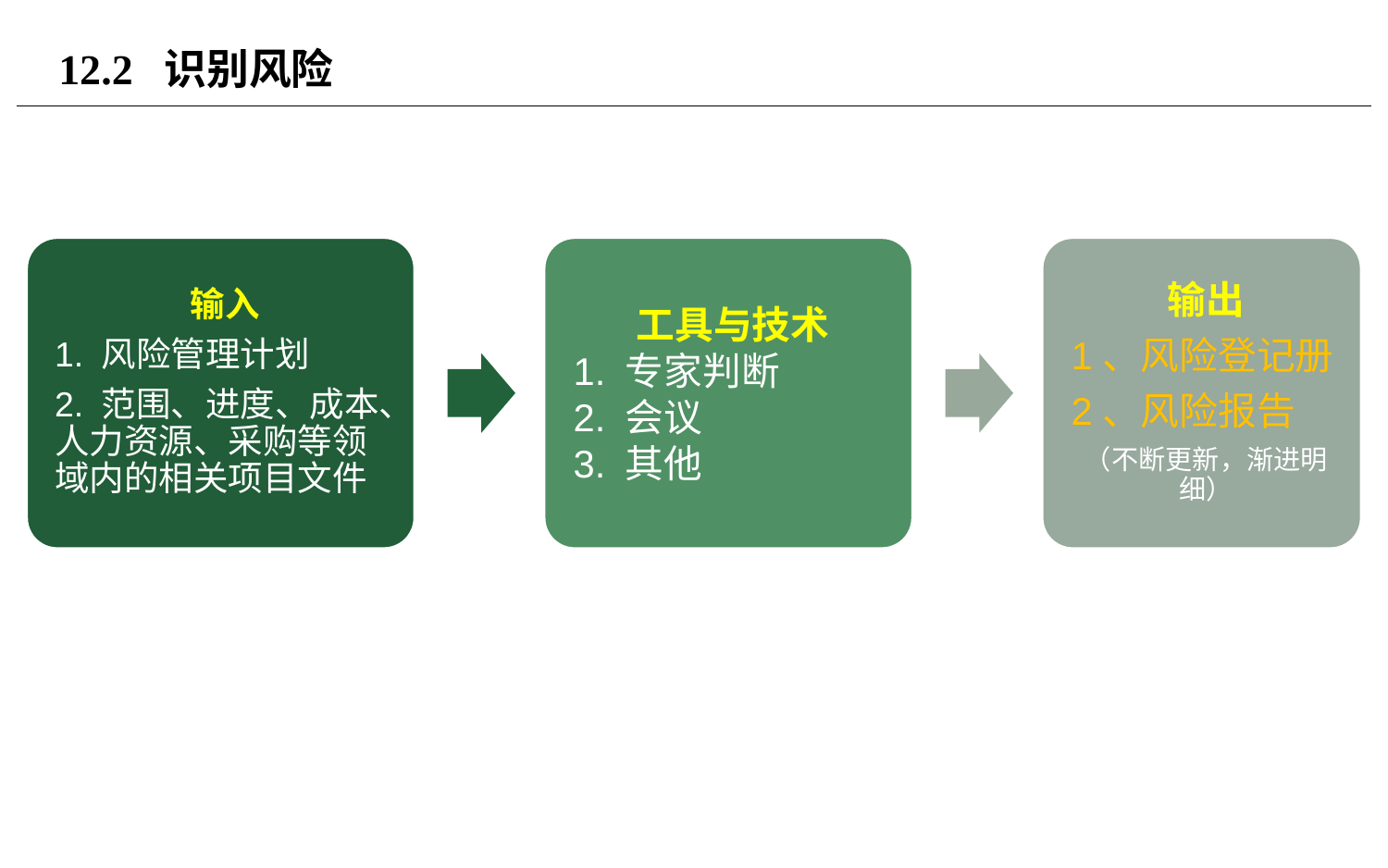

# 12.2  识别风险

输入
1. 风险管理计划
2. 范围、进度、成本、人力资源、采购等领域内的相关项目文件

工具与技术
1. 专家判断
2. 会议
3. 其他

输出
1、风险登记册
2、风险报告
（不断更新，渐进明细）